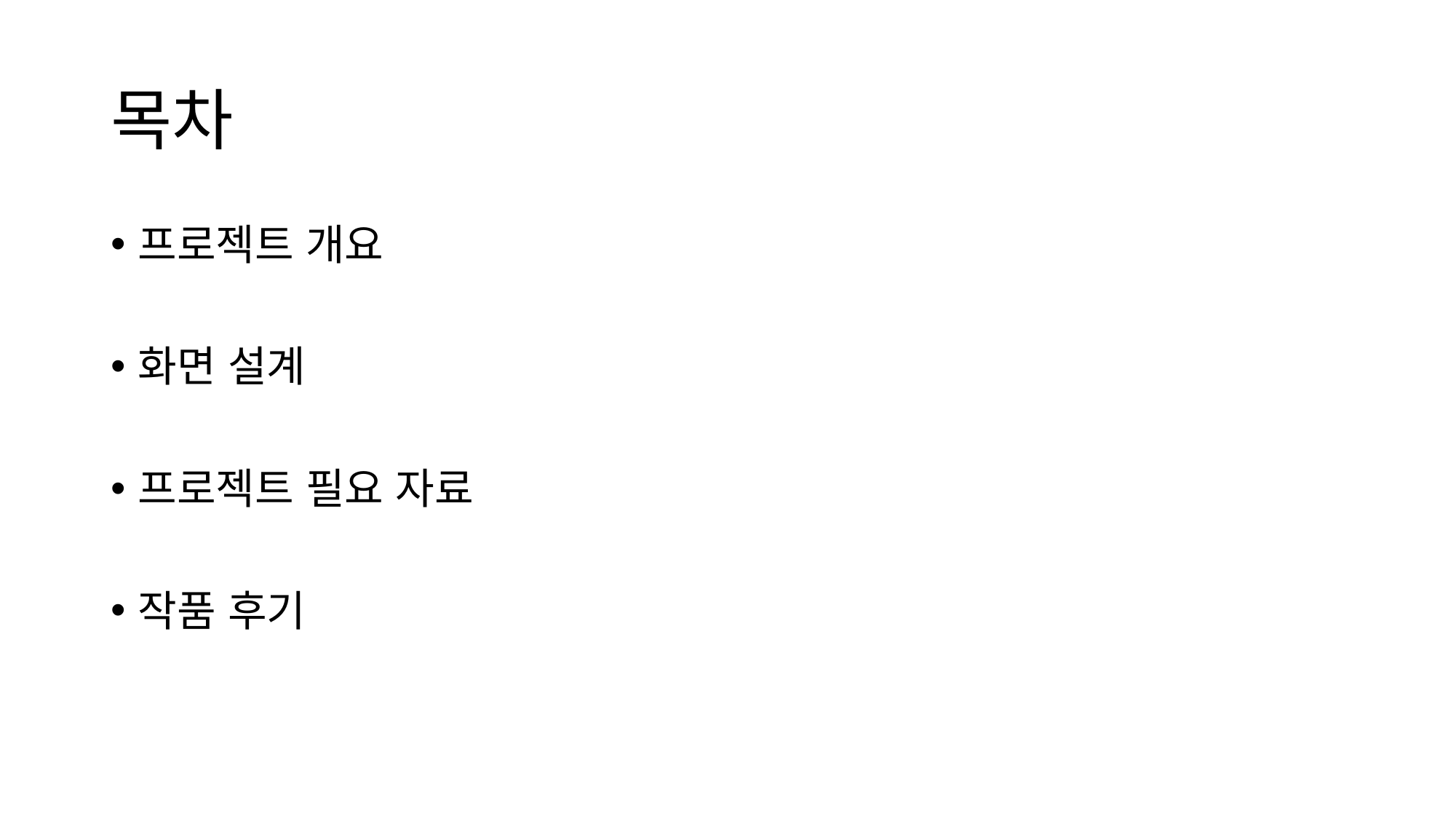

# 목차
프로젝트 개요

화면 설계

프로젝트 필요 자료

작품 후기